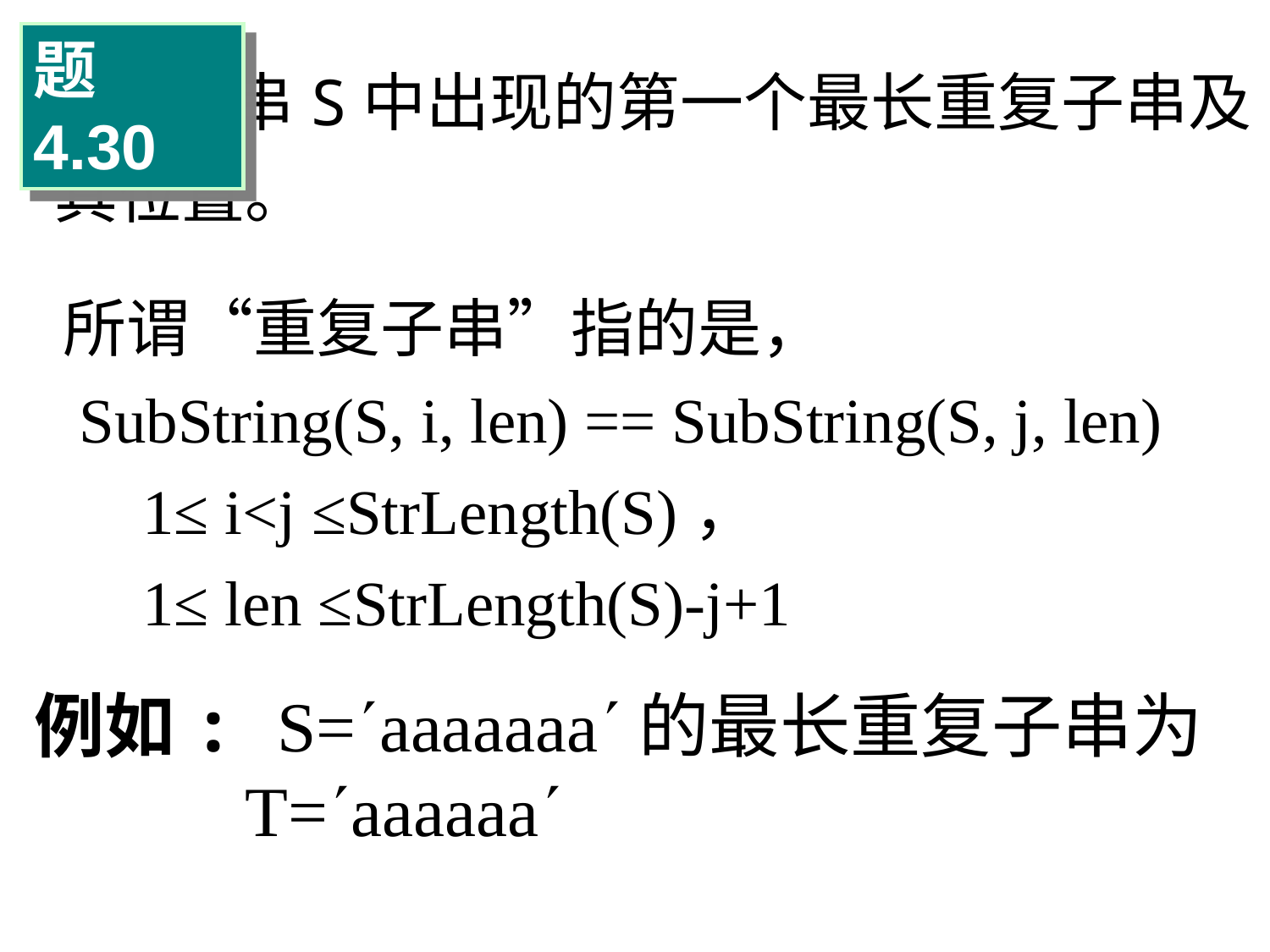

题4.30
      求串S中出现的第一个最长重复子串及其位置。
所谓“重复子串”指的是，
 SubString(S, i, len) == SubString(S, j, len)
     1≤ i<j ≤StrLength(S)，
     1≤ len ≤StrLength(S)-j+1
例如: S=′aaaaaaa′的最长重复子串为
            T=′aaaaaa′